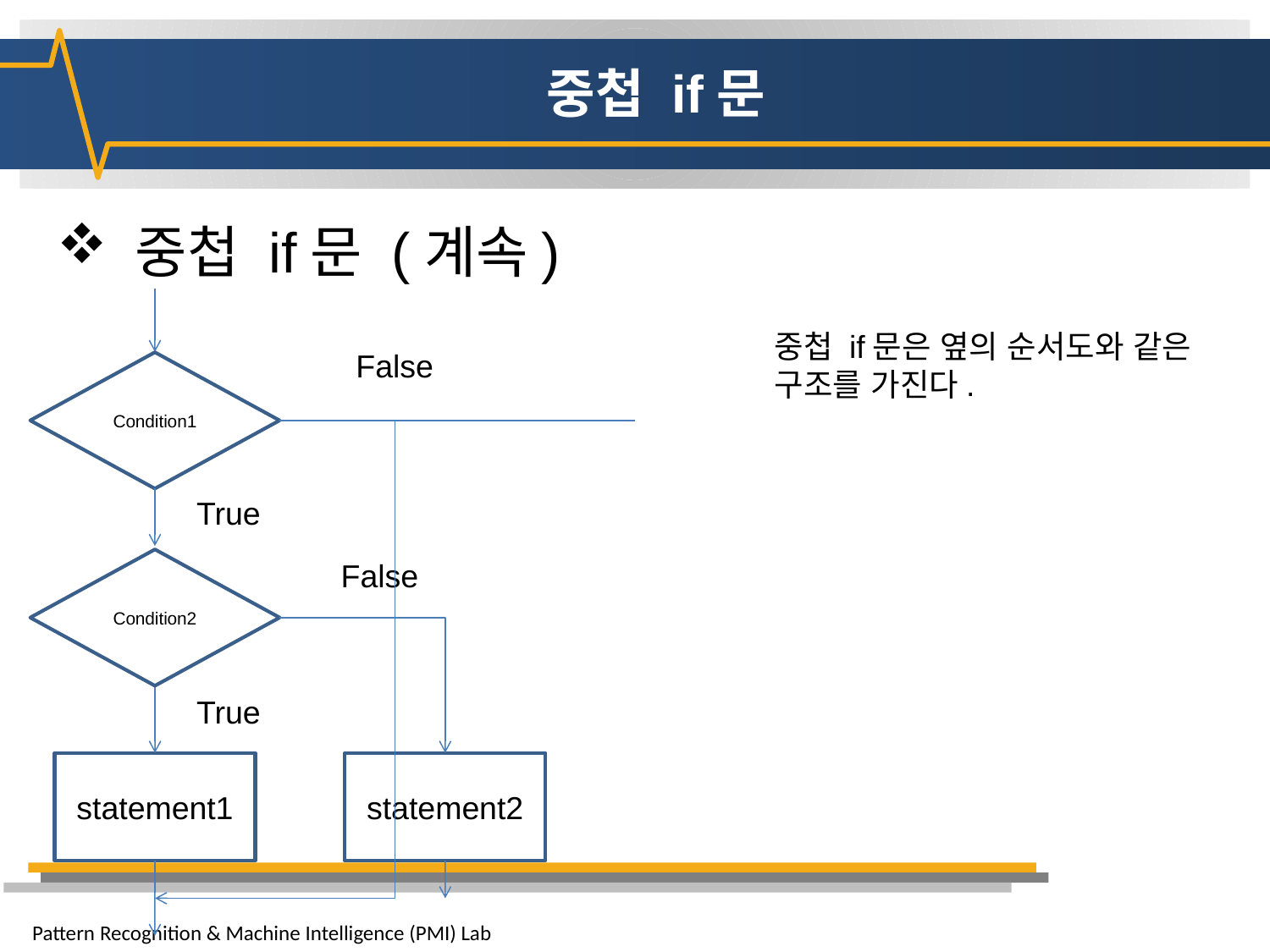

# 중첩 if문
 중첩 if문 (계속)
중첩 if문은 옆의 순서도와 같은
구조를 가진다.
False
Condition1
True
Condition2
False
True
statement1
statement2